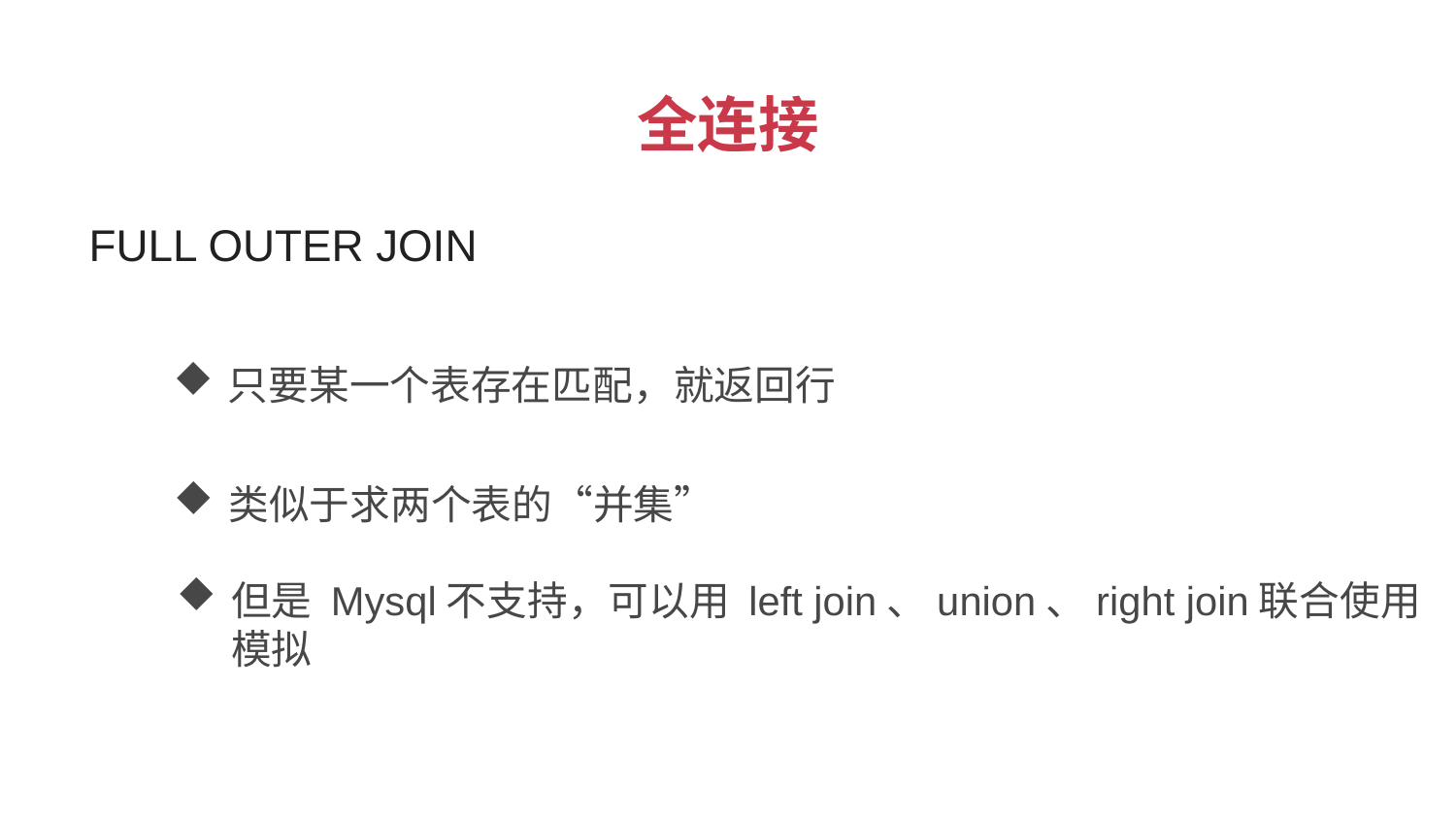

全连接
FULL OUTER JOIN
只要某一个表存在匹配，就返回行
类似于求两个表的“并集”
但是 Mysql不支持，可以用 left join、union、right join联合使用模拟